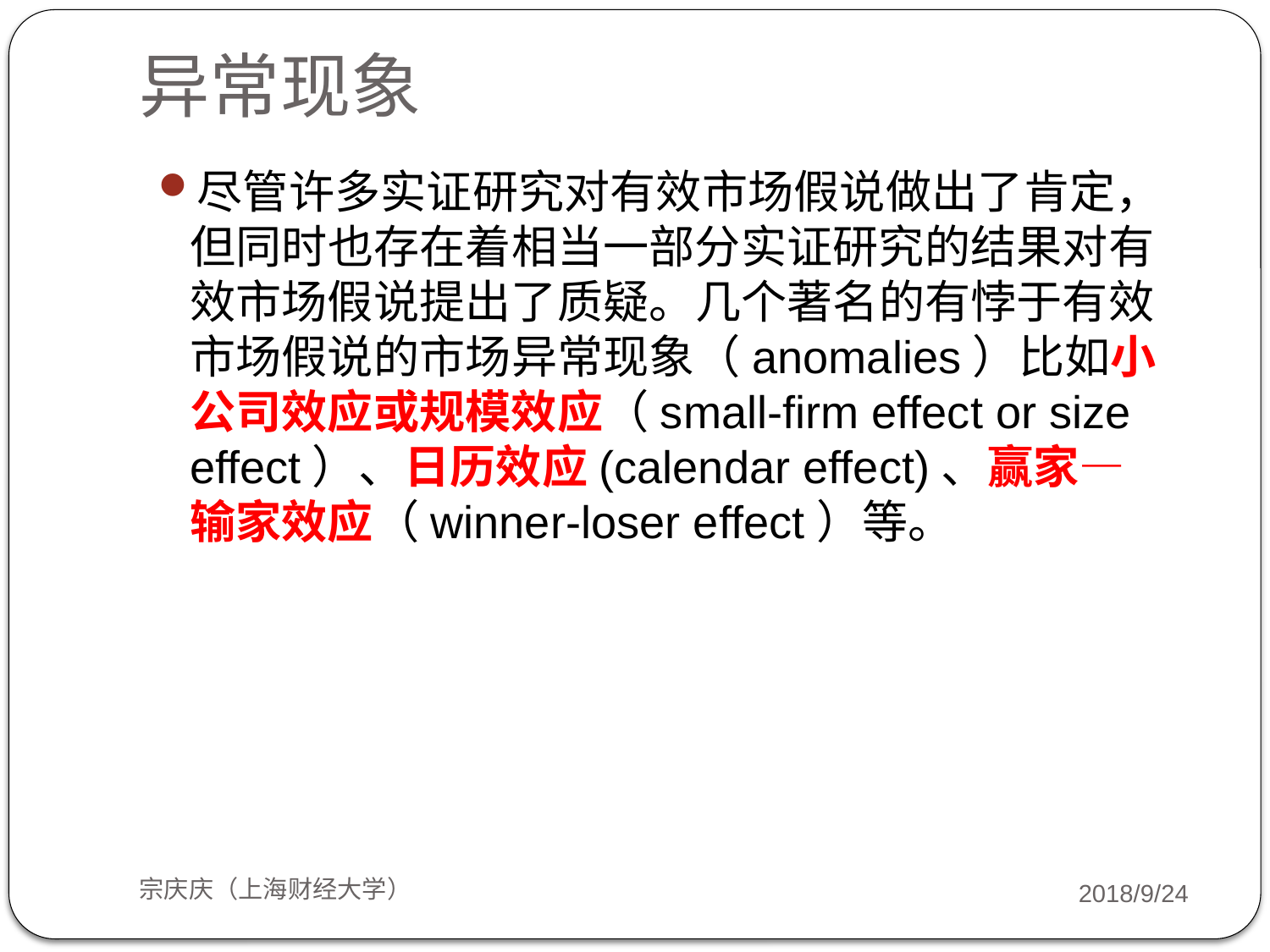

# 异常现象
尽管许多实证研究对有效市场假说做出了肯定，但同时也存在着相当一部分实证研究的结果对有效市场假说提出了质疑。几个著名的有悖于有效市场假说的市场异常现象（anomalies）比如小公司效应或规模效应（small-firm effect or size effect）、日历效应(calendar effect)、赢家—输家效应（winner-loser effect）等。

宗庆庆（上海财经大学）
2018/9/24